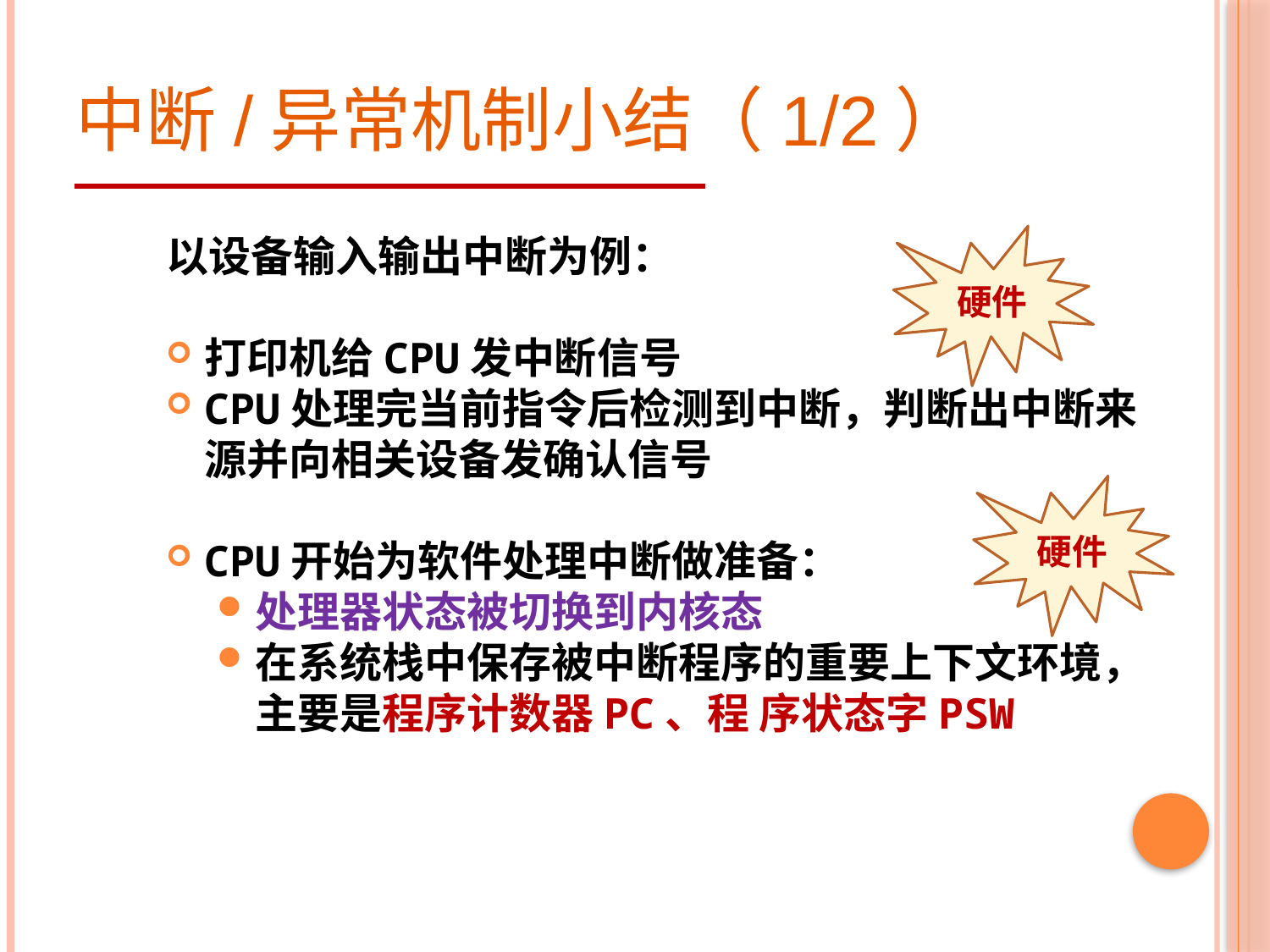

# 中断/异常机制小结（1/2）
以设备输入输出中断为例：

打印机给CPU发中断信号
CPU处理完当前指令后检测到中断，判断出中断来源并向相关设备发确认信号

CPU开始为软件处理中断做准备：
处理器状态被切换到内核态
在系统栈中保存被中断程序的重要上下文环境，主要是程序计数器PC、程 序状态字PSW
硬件
硬件